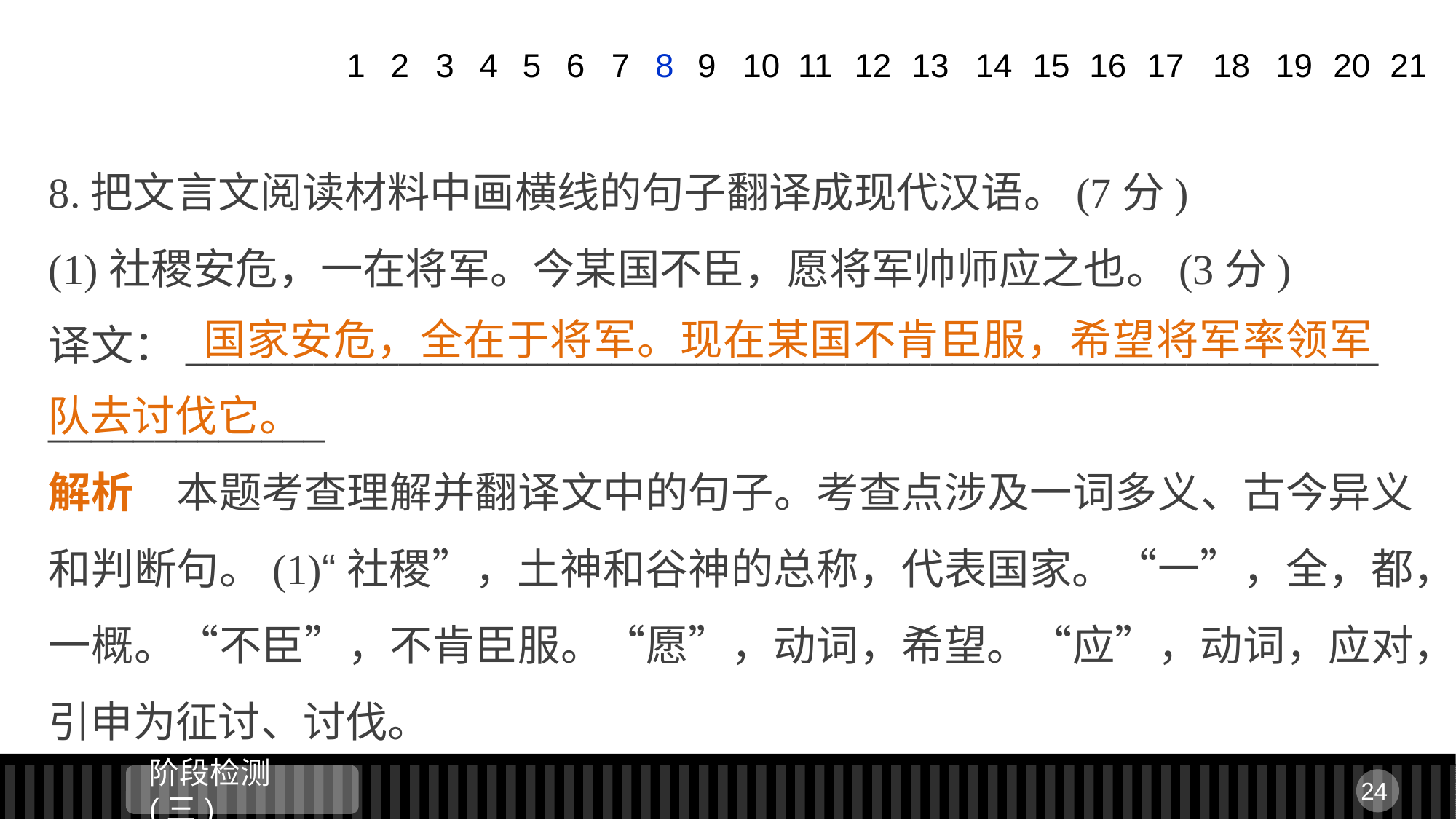

1
2
3
4
5
6
7
8
9
11
12
13
14
15
16
17
18
19
20
21
10
8.把文言文阅读材料中画横线的句子翻译成现代汉语。(7分)
(1)社稷安危，一在将军。今某国不臣，愿将军帅师应之也。(3分)
译文：________________________________________________________
_____________
              国家安危，全在于将军。现在某国不肯臣服，希望将军率领军队去讨伐它。
解析　本题考查理解并翻译文中的句子。考查点涉及一词多义、古今异义和判断句。(1)“社稷”，土神和谷神的总称，代表国家。“一”，全，都，一概。“不臣”，不肯臣服。“愿”，动词，希望。“应”，动词，应对，引申为征讨、讨伐。